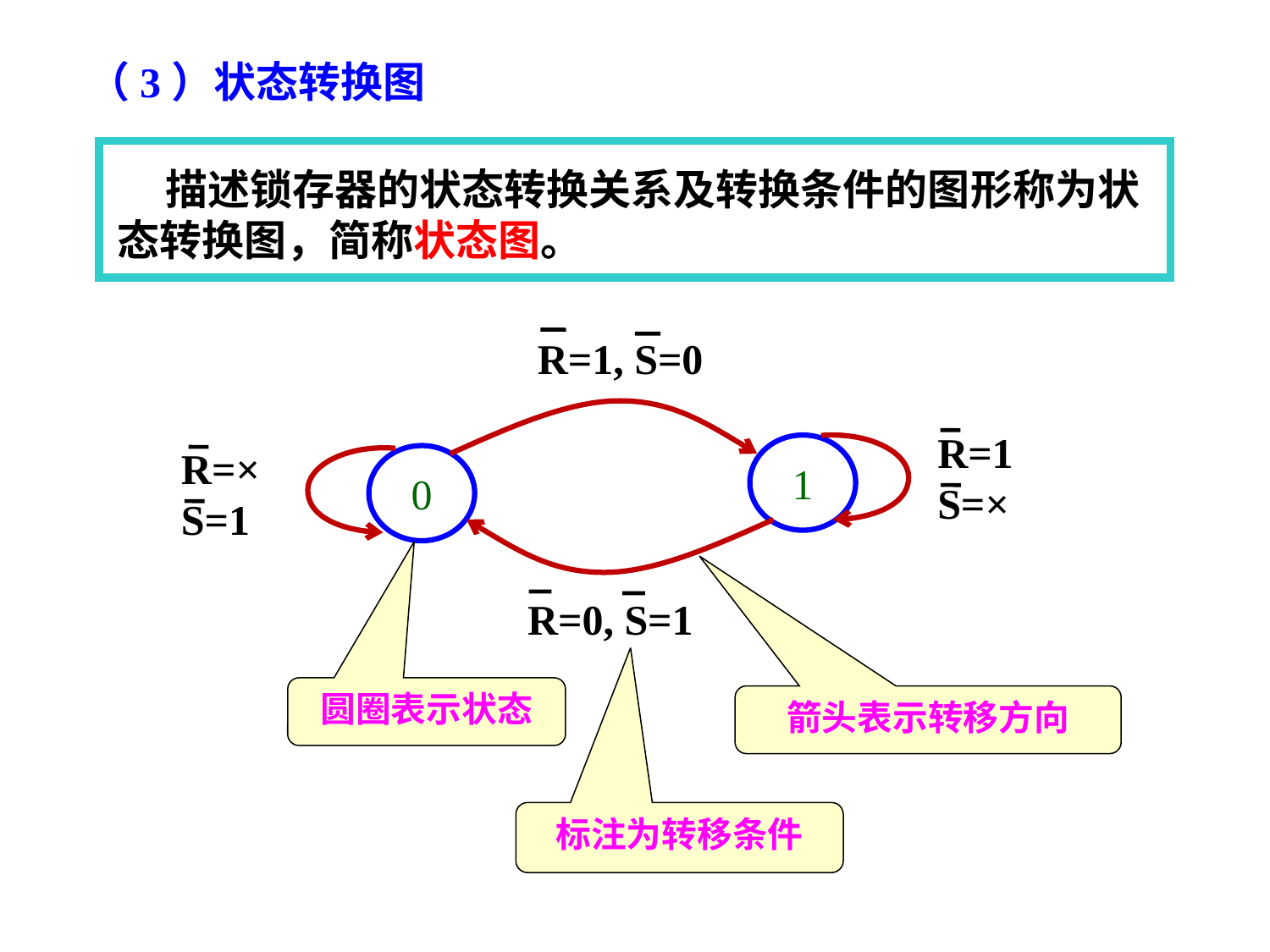

（3）状态转换图

    描述锁存器的状态转换关系及转换条件的图形称为状态转换图，简称状态图。
R=1, S=0

R=1
S=×

1

R=×
S=1

0

R=0, S=1

圆圈表示状态
箭头表示转移方向
标注为转移条件